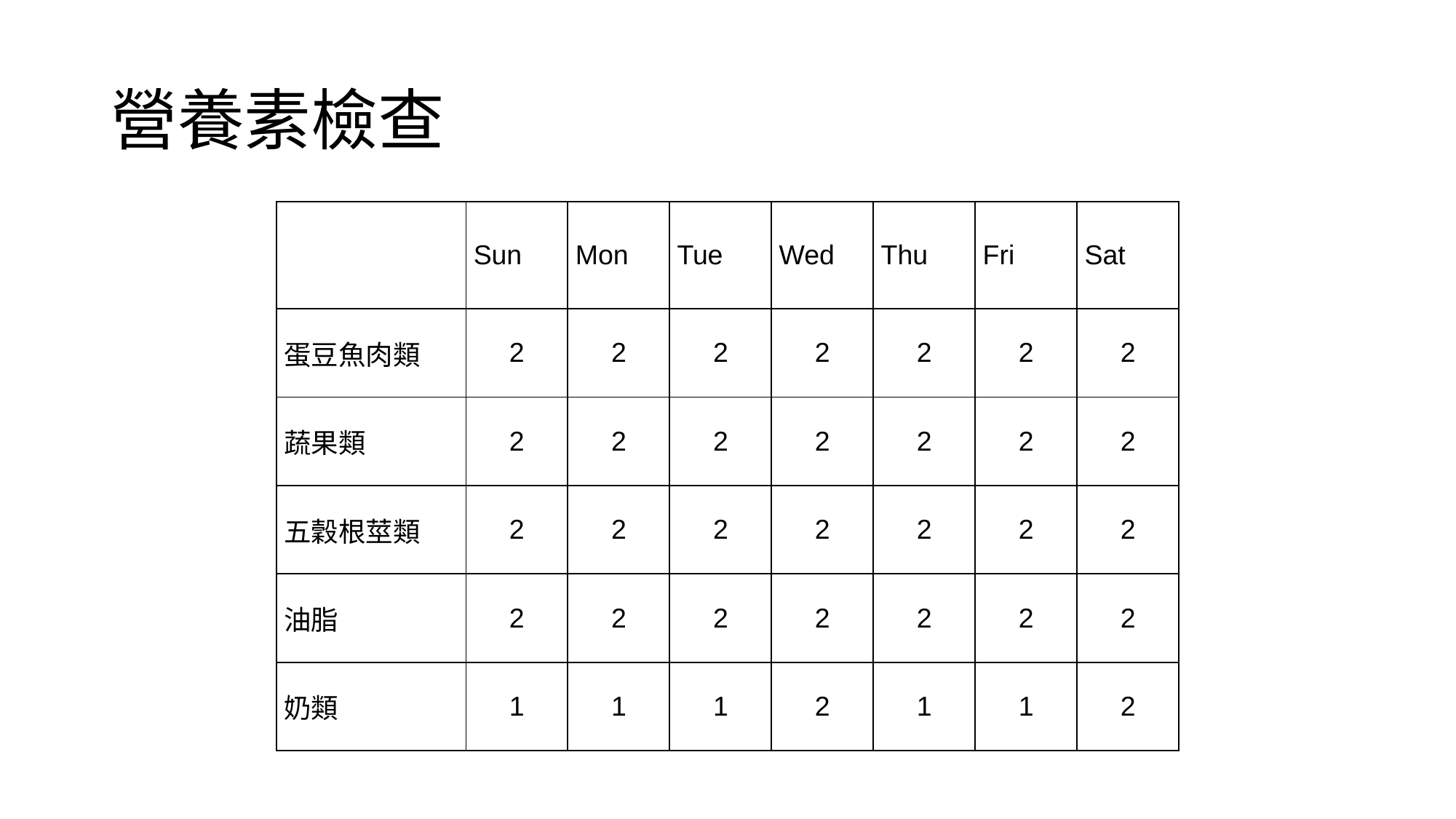

# 營養素檢查
|  | Sun | Mon | Tue | Wed | Thu | Fri | Sat |
| --- | --- | --- | --- | --- | --- | --- | --- |
| 蛋豆魚肉類 | 2 | 2 | 2 | 2 | 2 | 2 | 2 |
| 蔬果類 | 2 | 2 | 2 | 2 | 2 | 2 | 2 |
| 五穀根莖類 | 2 | 2 | 2 | 2 | 2 | 2 | 2 |
| 油脂 | 2 | 2 | 2 | 2 | 2 | 2 | 2 |
| 奶類 | 1 | 1 | 1 | 2 | 1 | 1 | 2 |